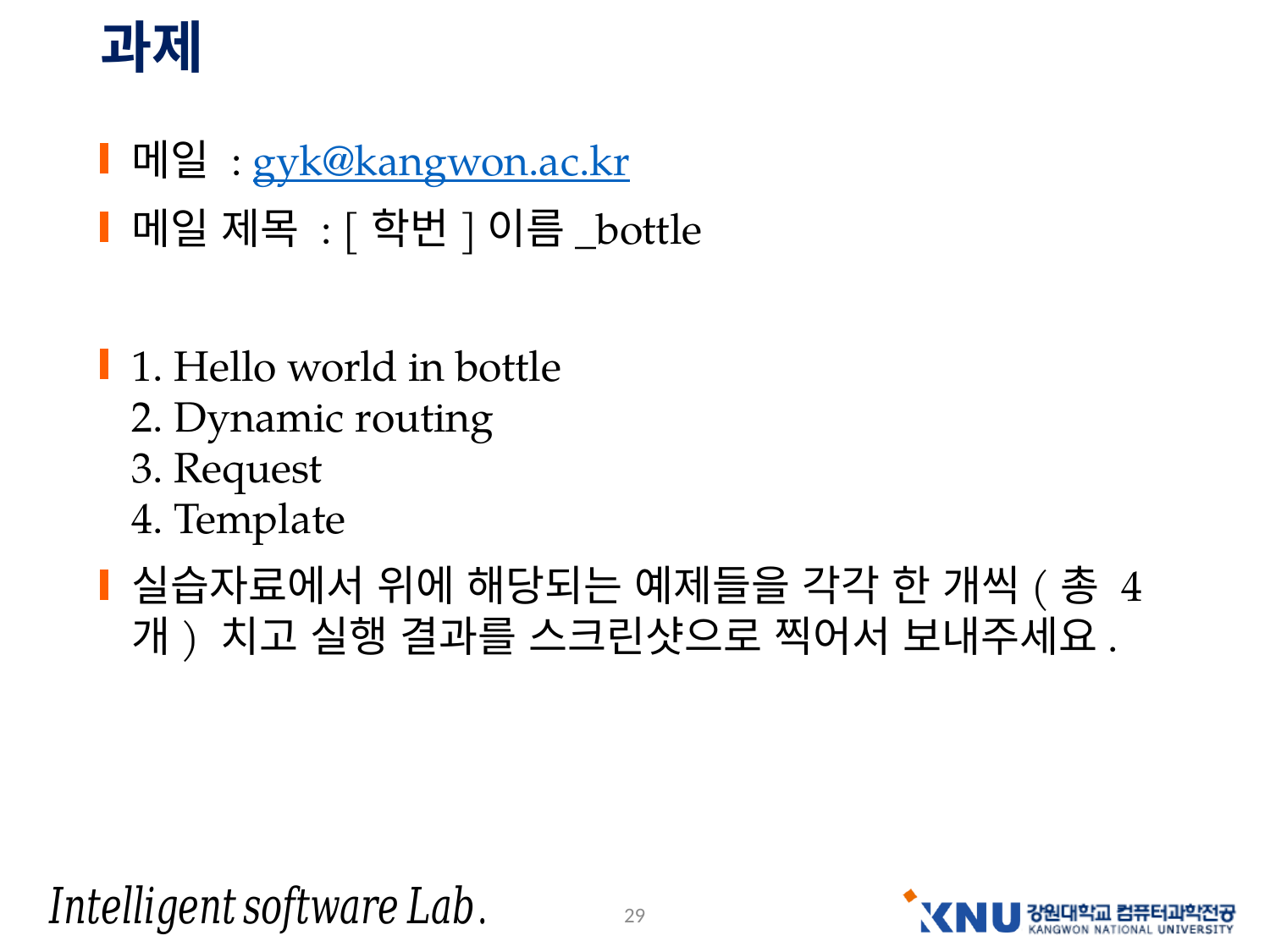

# 과제
메일 : gyk@kangwon.ac.kr
메일 제목 : [학번]이름_bottle

1. Hello world in bottle
2. Dynamic routing
3. Request
4. Template
실습자료에서 위에 해당되는 예제들을 각각 한 개씩(총 4개) 치고 실행 결과를 스크린샷으로 찍어서 보내주세요.